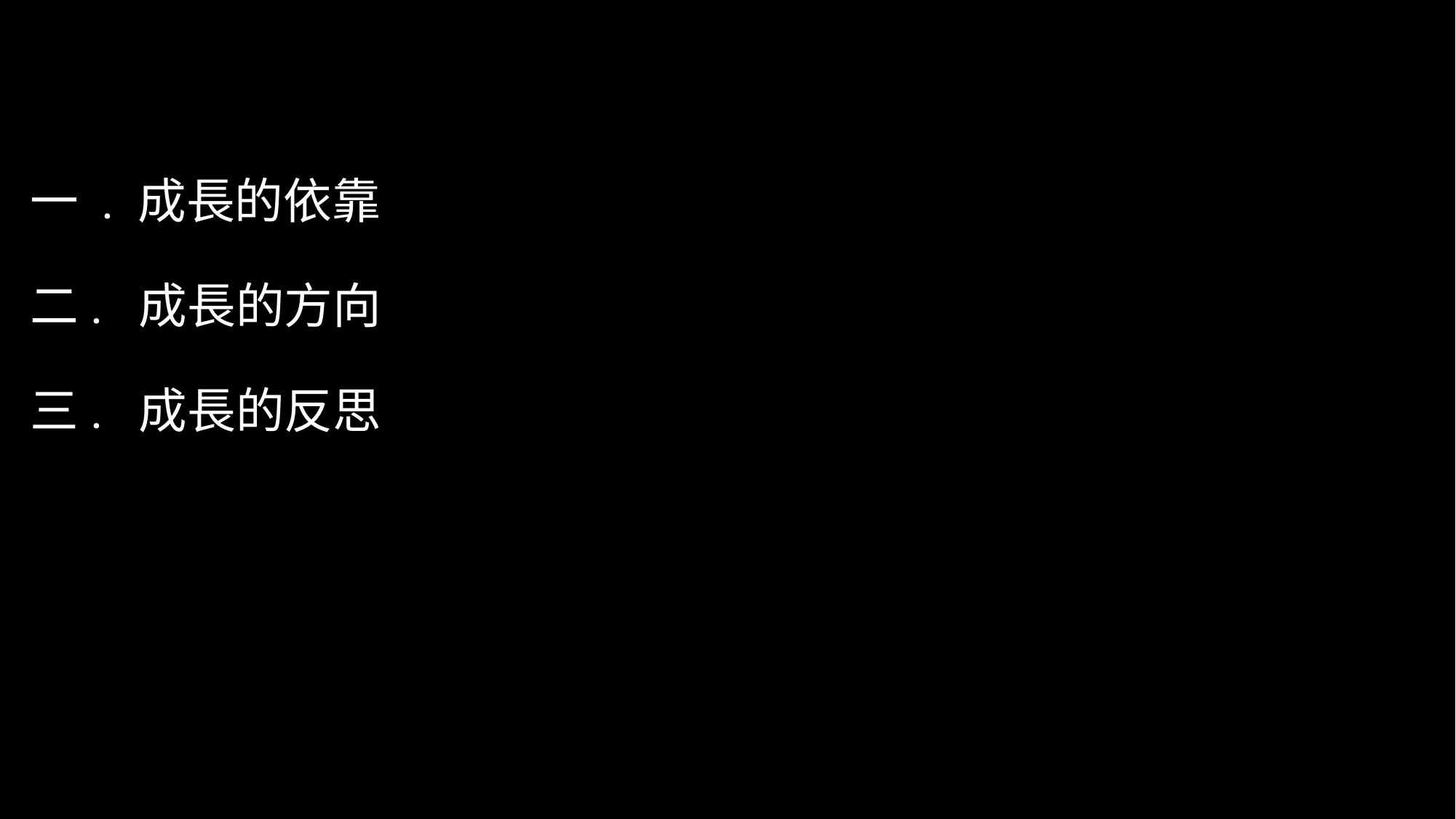

一 . 成長的依靠

二.  成長的方向

三.  成長的反思